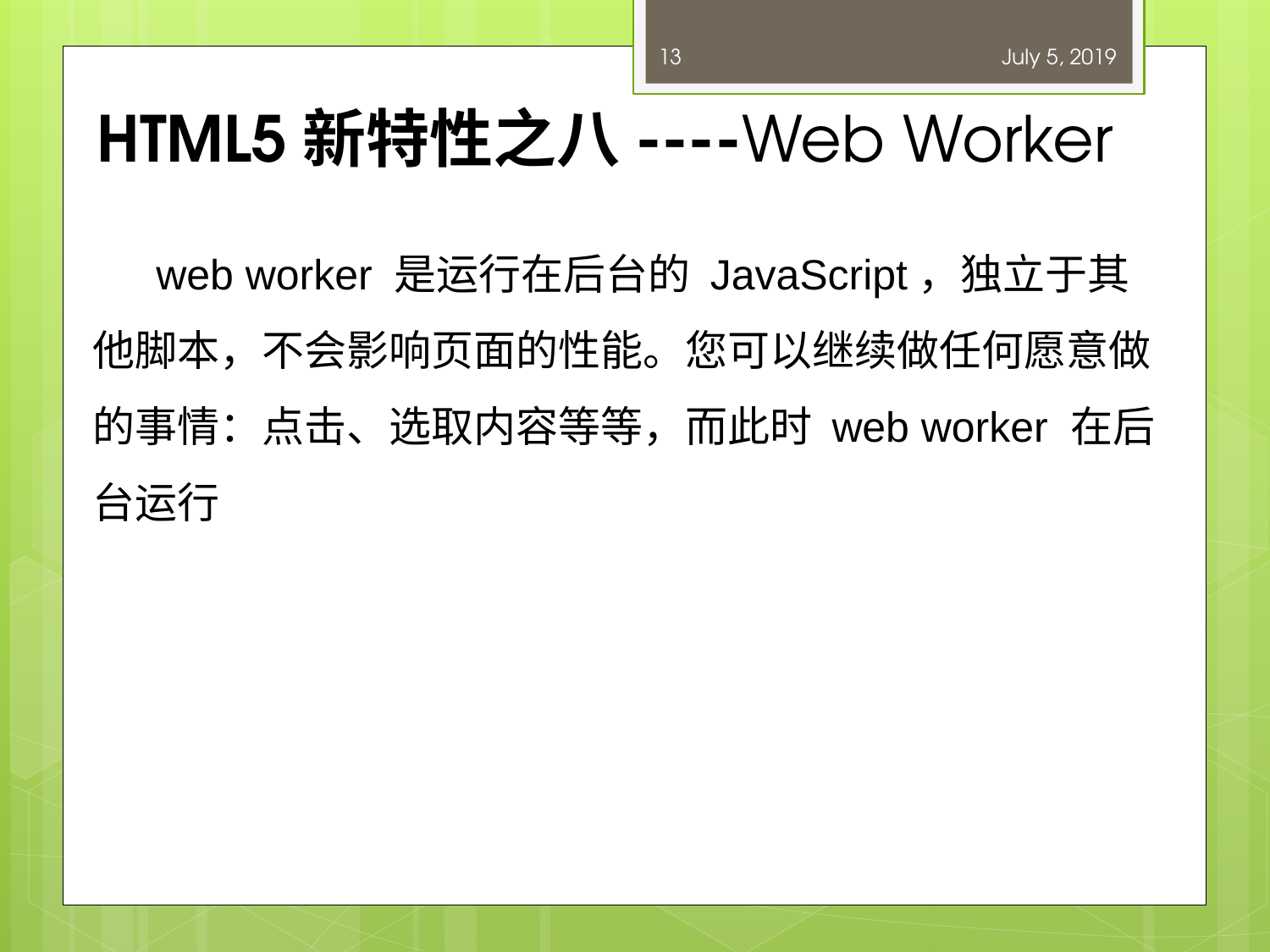

13
July 5, 2019
HTML5新特性之八----Web Worker
web worker 是运行在后台的 JavaScript，独立于其他脚本，不会影响页面的性能。您可以继续做任何愿意做的事情：点击、选取内容等等，而此时 web worker 在后台运行